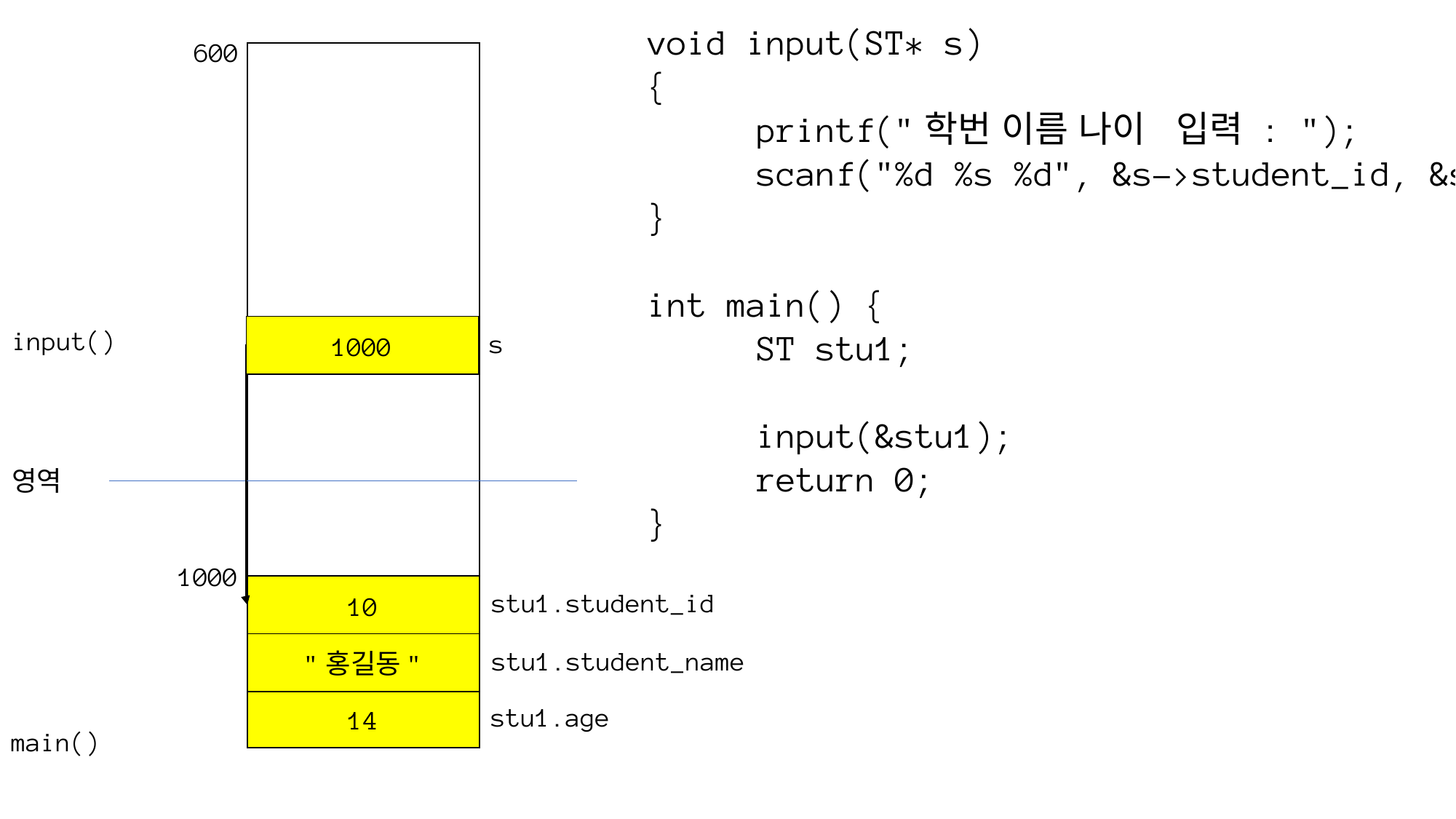

void input(ST* s)
{
	printf("학번 이름 나이   입력 : ");
	scanf("%d %s %d", &s->student_id, &s->student_name, &s->age);
}

int main() {
	ST stu1;

	input(&stu1);
	return 0;
}
600

1000
input()
s
stack 영역
1000
10
stu1.student_id
"홍길동"
stu1.student_name
14
stu1.age
main()